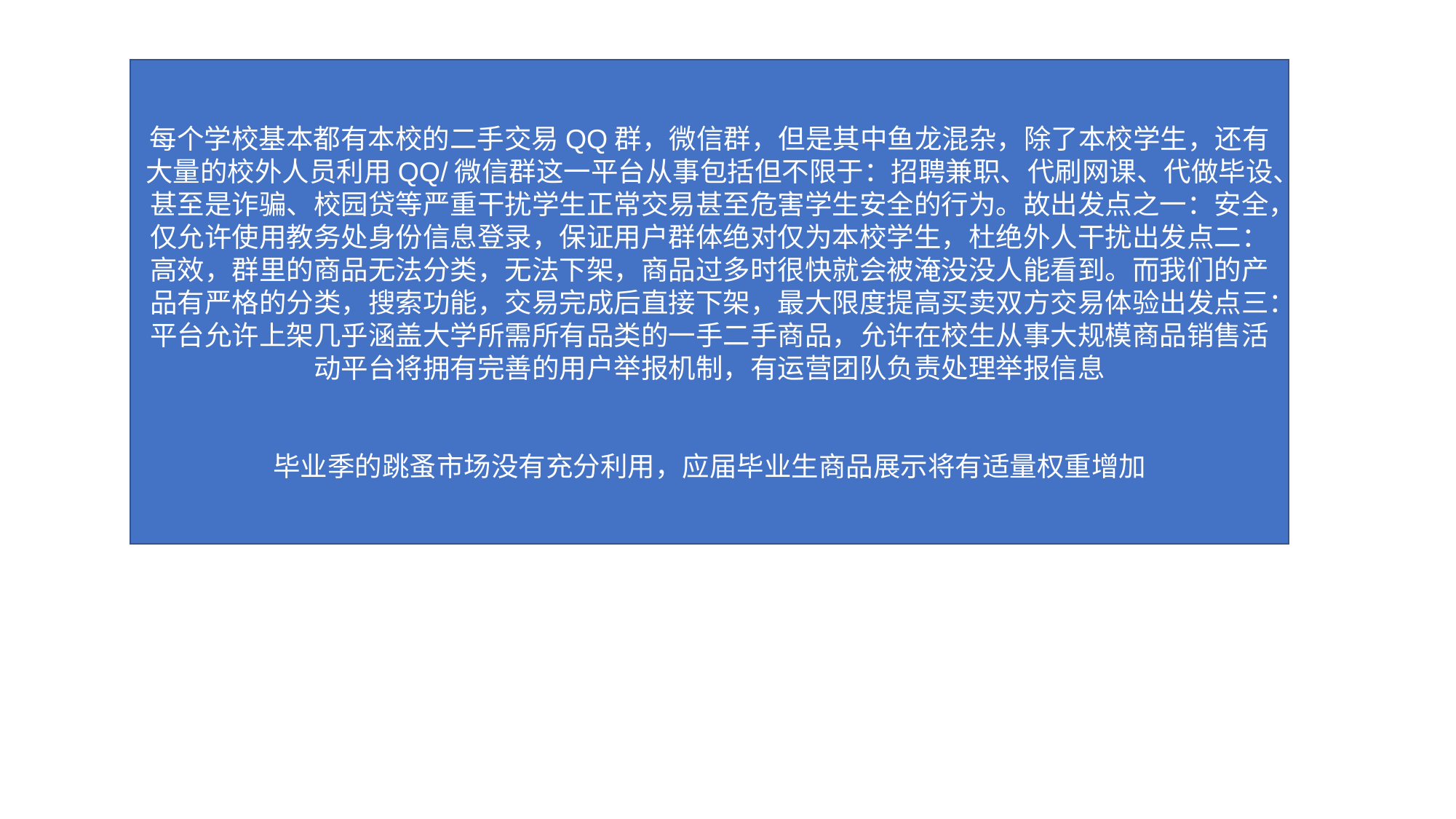

每个学校基本都有本校的二手交易QQ群，微信群，但是其中鱼龙混杂，除了本校学生，还有大量的校外人员利用QQ/微信群这一平台从事包括但不限于：招聘兼职、代刷网课、代做毕设、甚至是诈骗、校园贷等严重干扰学生正常交易甚至危害学生安全的行为。故出发点之一：安全，仅允许使用教务处身份信息登录，保证用户群体绝对仅为本校学生，杜绝外人干扰出发点二：高效，群里的商品无法分类，无法下架，商品过多时很快就会被淹没没人能看到。而我们的产品有严格的分类，搜索功能，交易完成后直接下架，最大限度提高买卖双方交易体验出发点三：平台允许上架几乎涵盖大学所需所有品类的一手二手商品，允许在校生从事大规模商品销售活动平台将拥有完善的用户举报机制，有运营团队负责处理举报信息

毕业季的跳蚤市场没有充分利用，应届毕业生商品展示将有适量权重增加